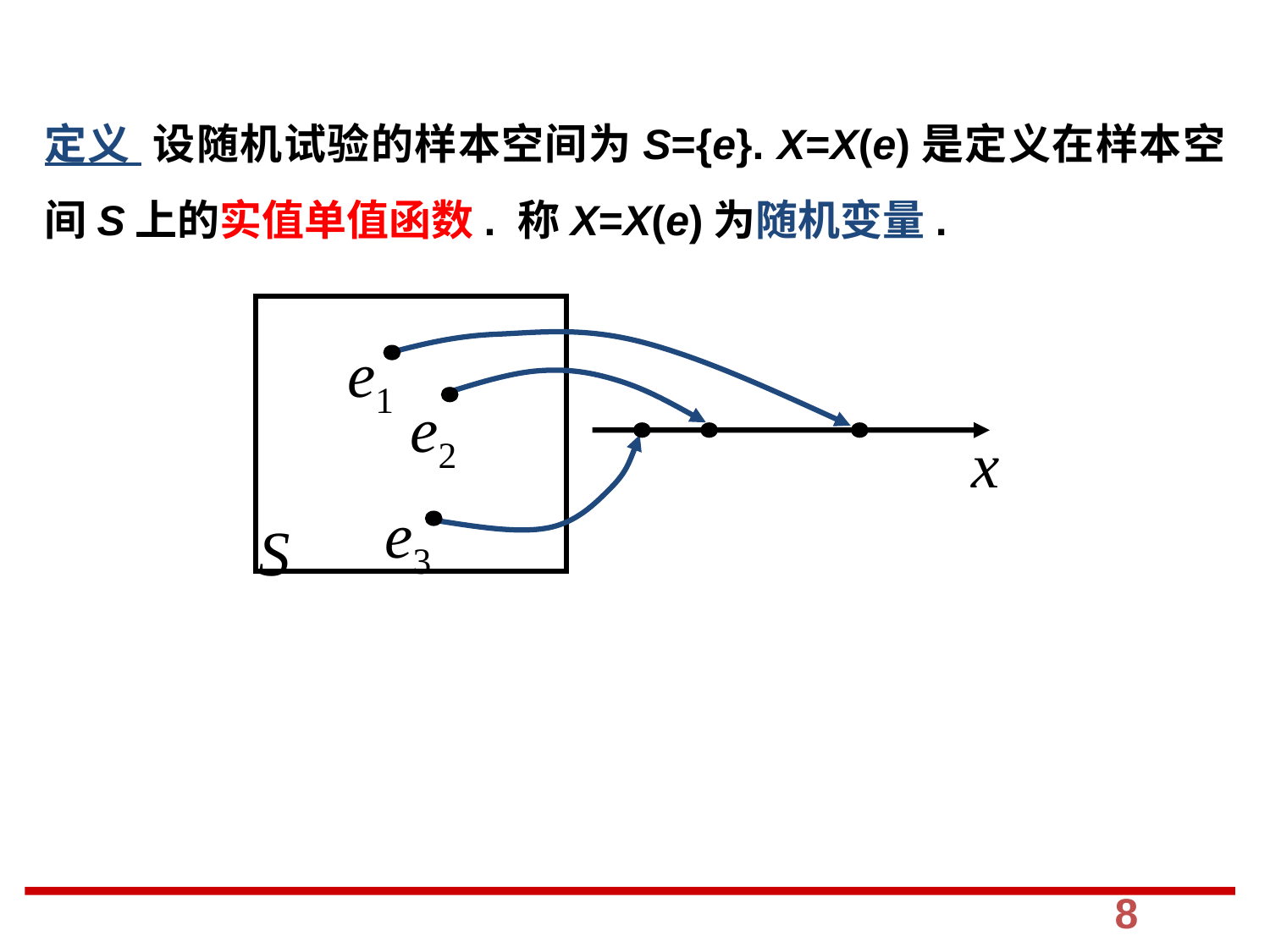

# 定义  设随机试验的样本空间为S={e}. X=X(e)是定义在样本空间S上的实值单值函数. 称X=X(e)为随机变量.

e1

e2

x

e3
S

8